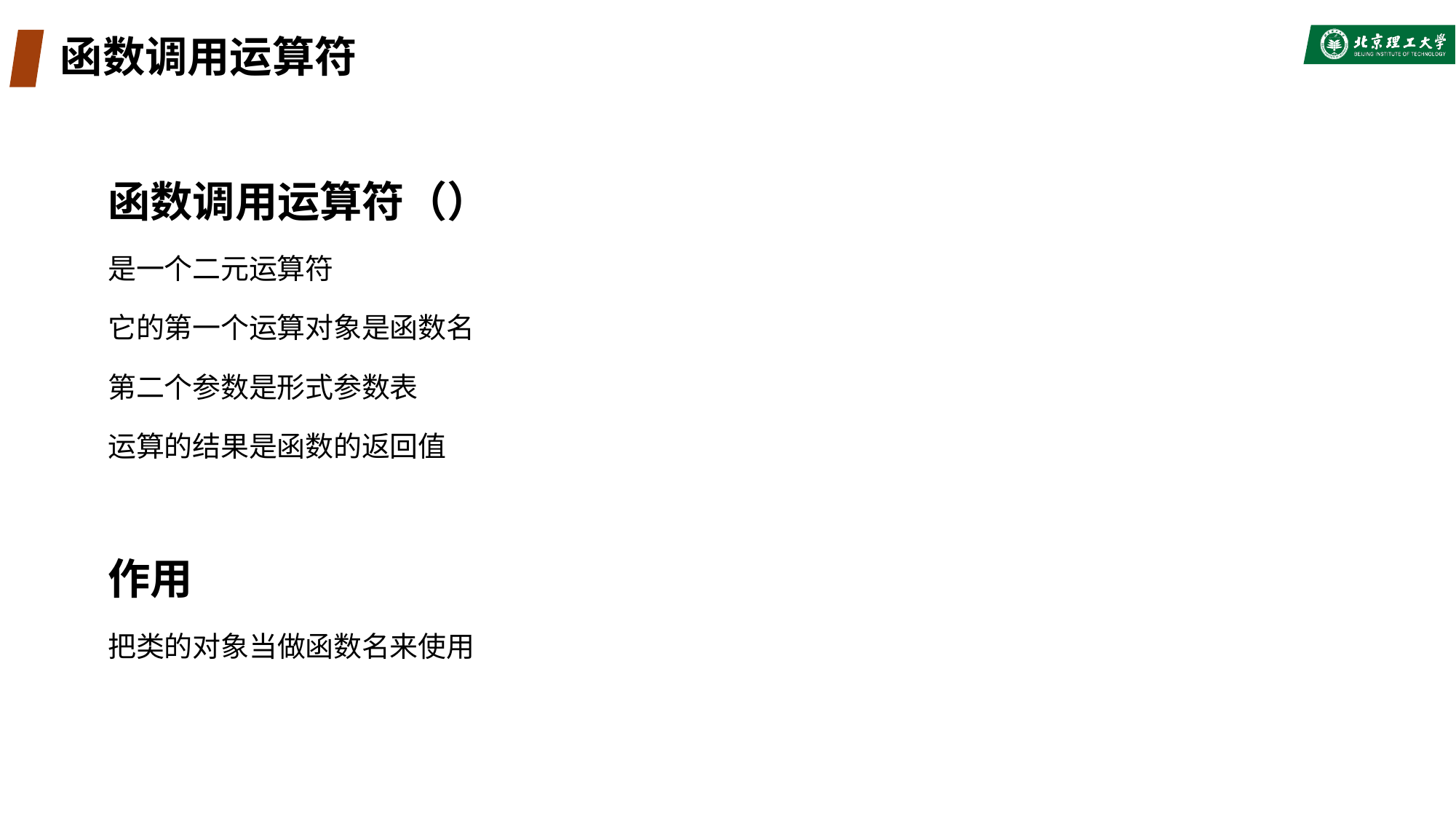

# 函数调用运算符
函数调用运算符（）
是一个二元运算符
它的第一个运算对象是函数名
第二个参数是形式参数表
运算的结果是函数的返回值

作用
把类的对象当做函数名来使用